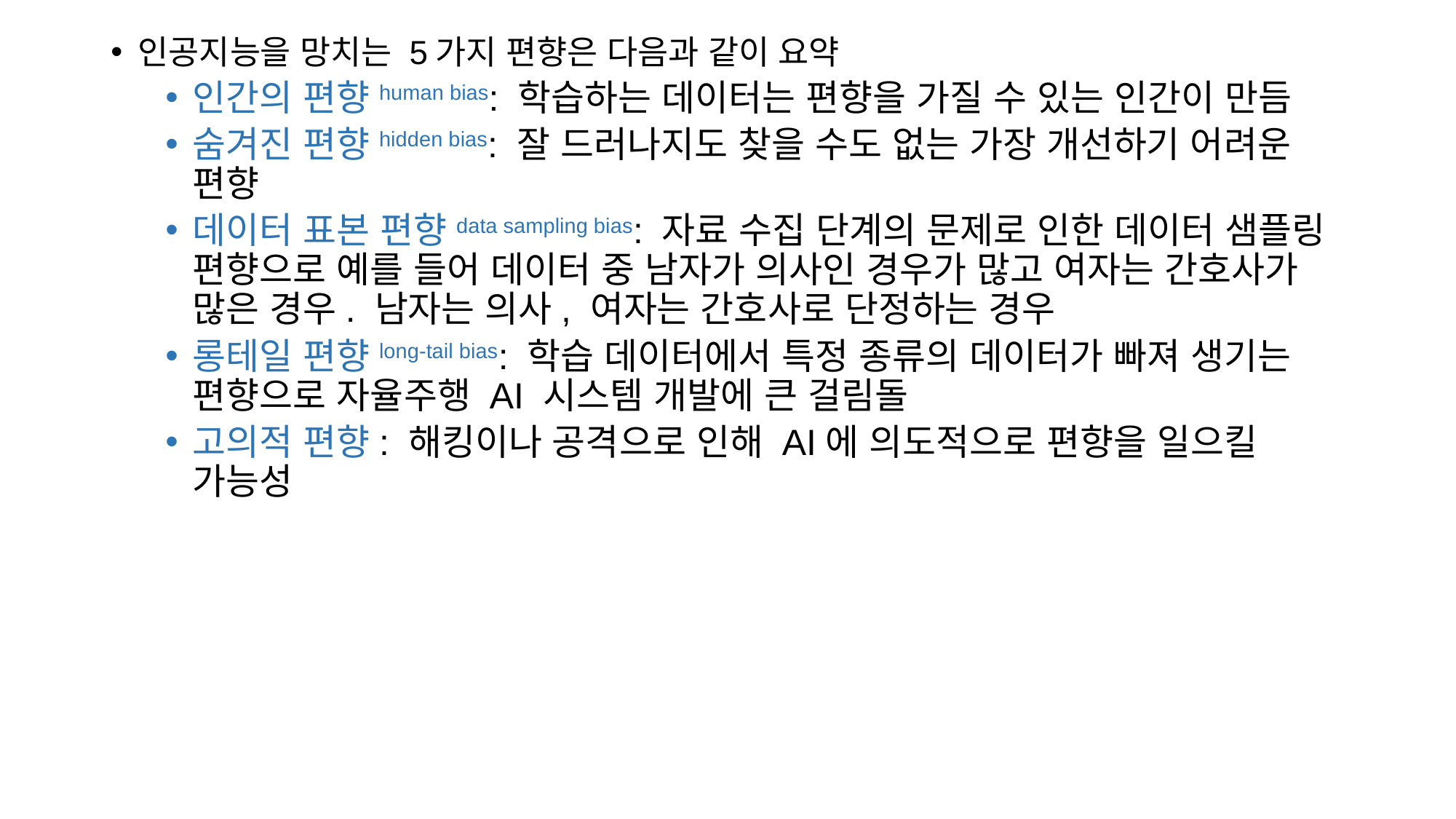

인공지능을 망치는 5가지 편향은 다음과 같이 요약
인간의 편향human bias: 학습하는 데이터는 편향을 가질 수 있는 인간이 만듬
숨겨진 편향hidden bias: 잘 드러나지도 찾을 수도 없는 가장 개선하기 어려운 편향
데이터 표본 편향data sampling bias: 자료 수집 단계의 문제로 인한 데이터 샘플링 편향으로 예를 들어 데이터 중 남자가 의사인 경우가 많고 여자는 간호사가 많은 경우. 남자는 의사, 여자는 간호사로 단정하는 경우
롱테일 편향long-tail bias: 학습 데이터에서 특정 종류의 데이터가 빠져 생기는 편향으로 자율주행 AI 시스템 개발에 큰 걸림돌
고의적 편향: 해킹이나 공격으로 인해 AI에 의도적으로 편향을 일으킬 가능성